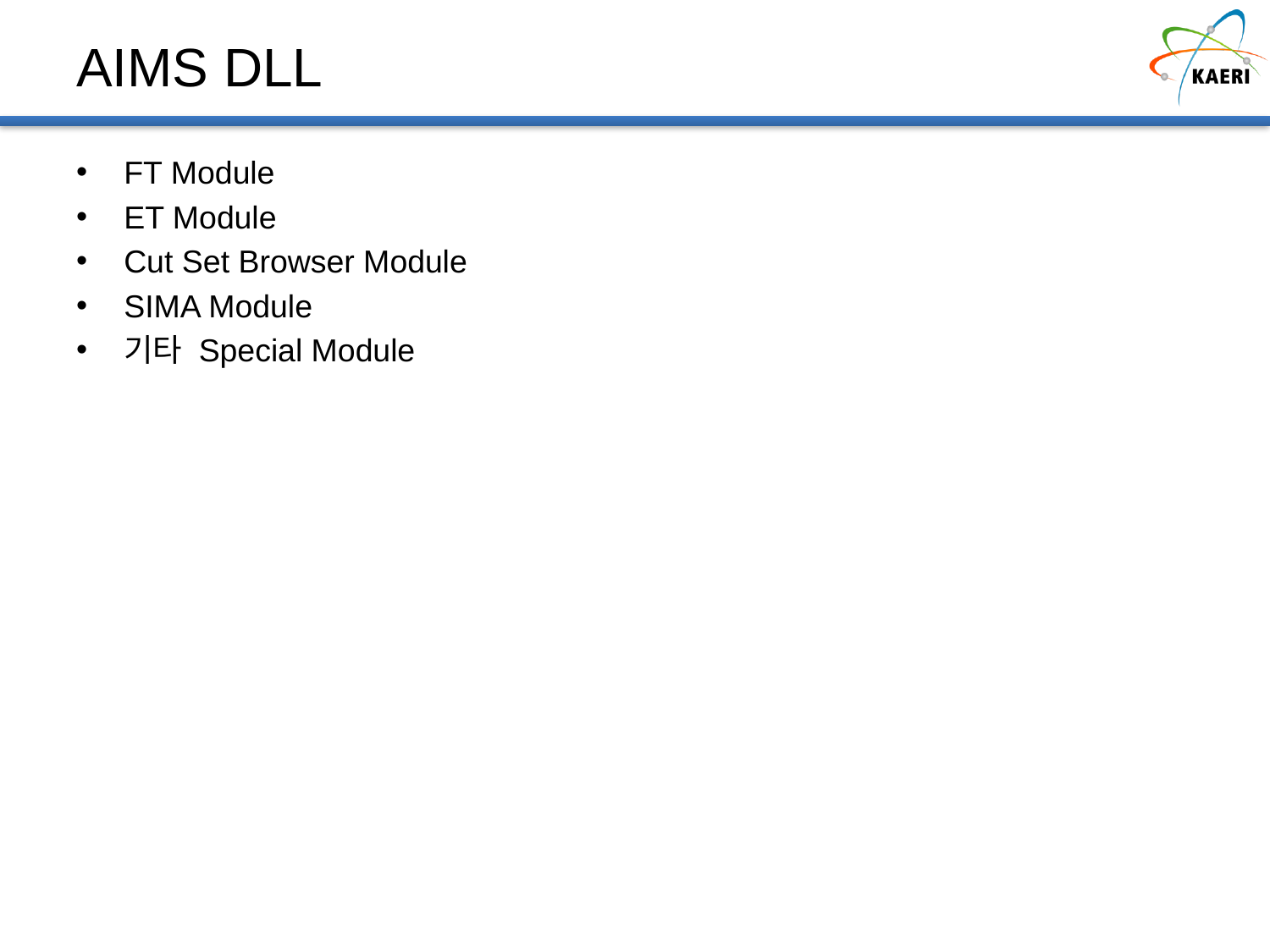

# AIMS DLL
FT Module
ET Module
Cut Set Browser Module
SIMA Module
기타 Special Module